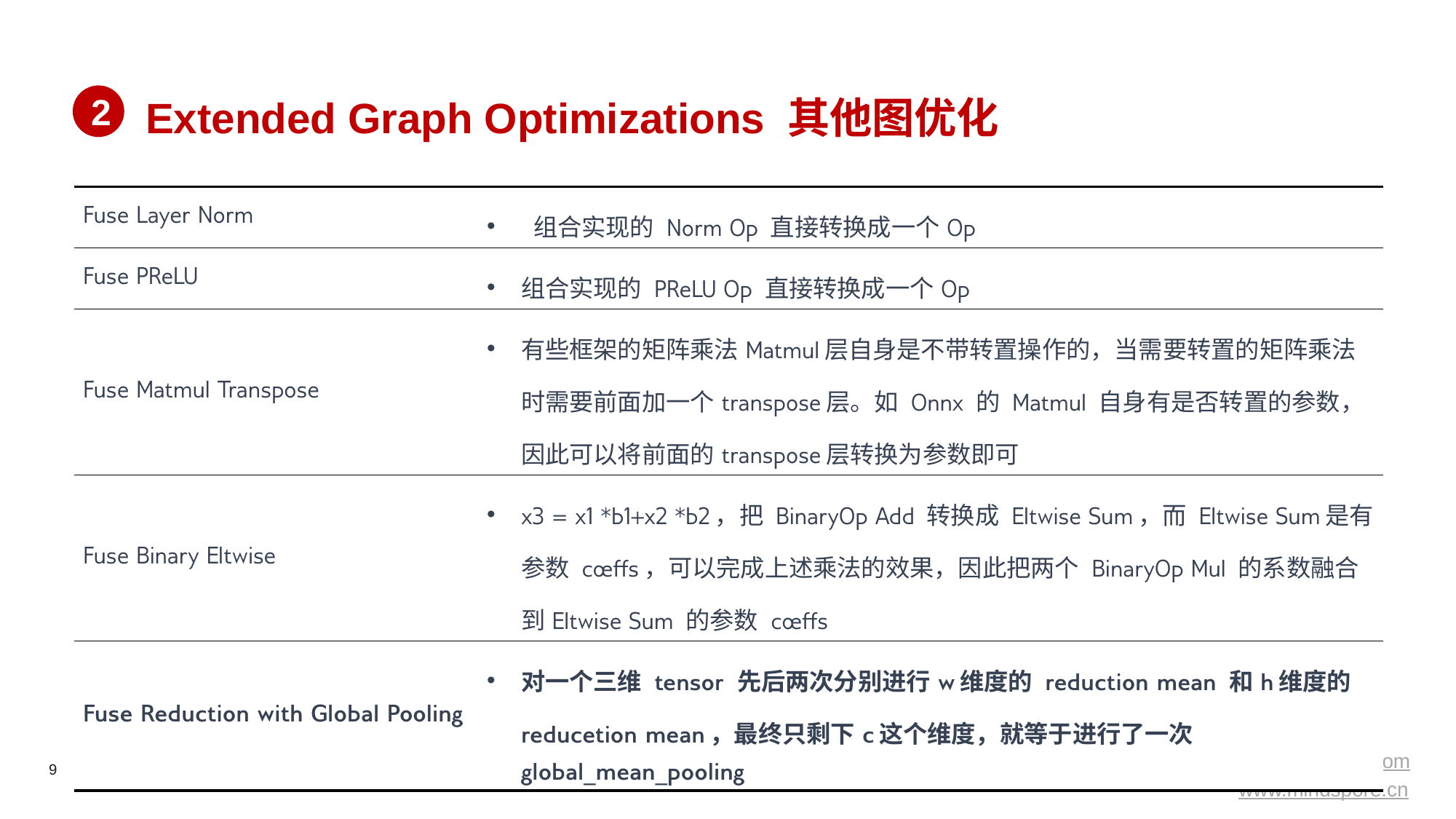

# Extended Graph Optimizations 其他图优化
2
| Fuse Layer Norm | 组合实现的 Norm Op 直接转换成一个Op |
| --- | --- |
| Fuse PReLU | 组合实现的 PReLU Op 直接转换成一个Op |
| Fuse Matmul Transpose | 有些框架的矩阵乘法Matmul层自身是不带转置操作的，当需要转置的矩阵乘法时需要前面加一个transpose层。如 Onnx 的 Matmul 自身有是否转置的参数，因此可以将前面的transpose层转换为参数即可 |
| Fuse Binary Eltwise | x3 = x1 \*b1+x2 \*b2，把 BinaryOp Add 转换成 Eltwise Sum，而 Eltwise Sum是有参数 coeffs，可以完成上述乘法的效果，因此把两个 BinaryOp Mul 的系数融合到Eltwise Sum 的参数 coeffs |
| Fuse Reduction with Global Pooling | 对一个三维 tensor 先后两次分别进行w维度的 reduction mean 和h维度的reducetion mean，最终只剩下c这个维度，就等于进行了一次global\_mean\_pooling |